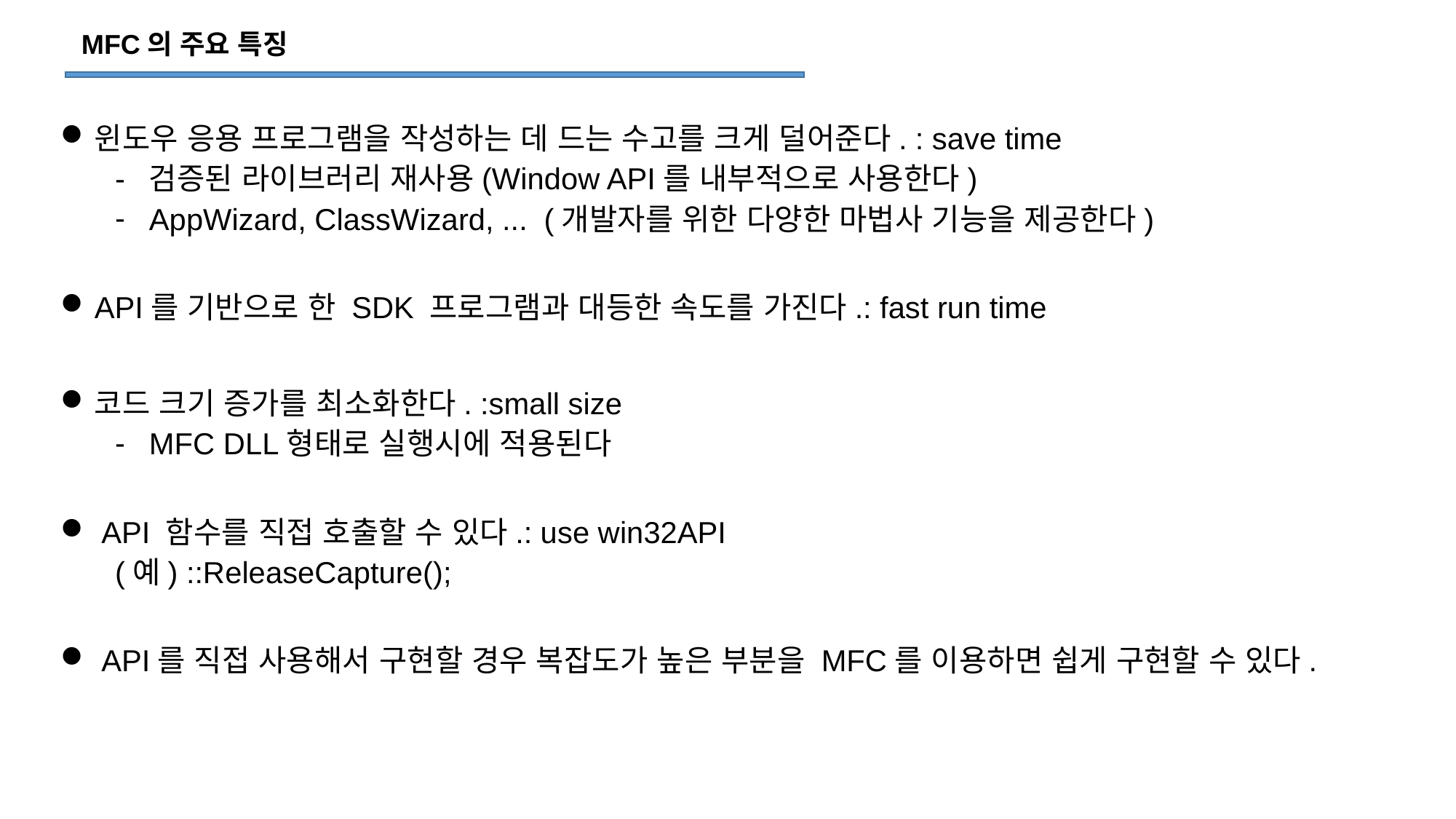

MFC의 주요 특징

윈도우 응용 프로그램을 작성하는 데 드는 수고를 크게 덜어준다. : save time
-  검증된 라이브러리 재사용(Window API를 내부적으로 사용한다)
AppWizard, ClassWizard, ...  (개발자를 위한 다양한 마법사 기능을 제공한다)

API를 기반으로 한 SDK 프로그램과 대등한 속도를 가진다.: fast run time

코드 크기 증가를 최소화한다. :small size
MFC DLL형태로 실행시에 적용된다

API 함수를 직접 호출할 수 있다.: use win32API
(예) ::ReleaseCapture();

API를 직접 사용해서 구현할 경우 복잡도가 높은 부분을 MFC를 이용하면 쉽게 구현할 수 있다.